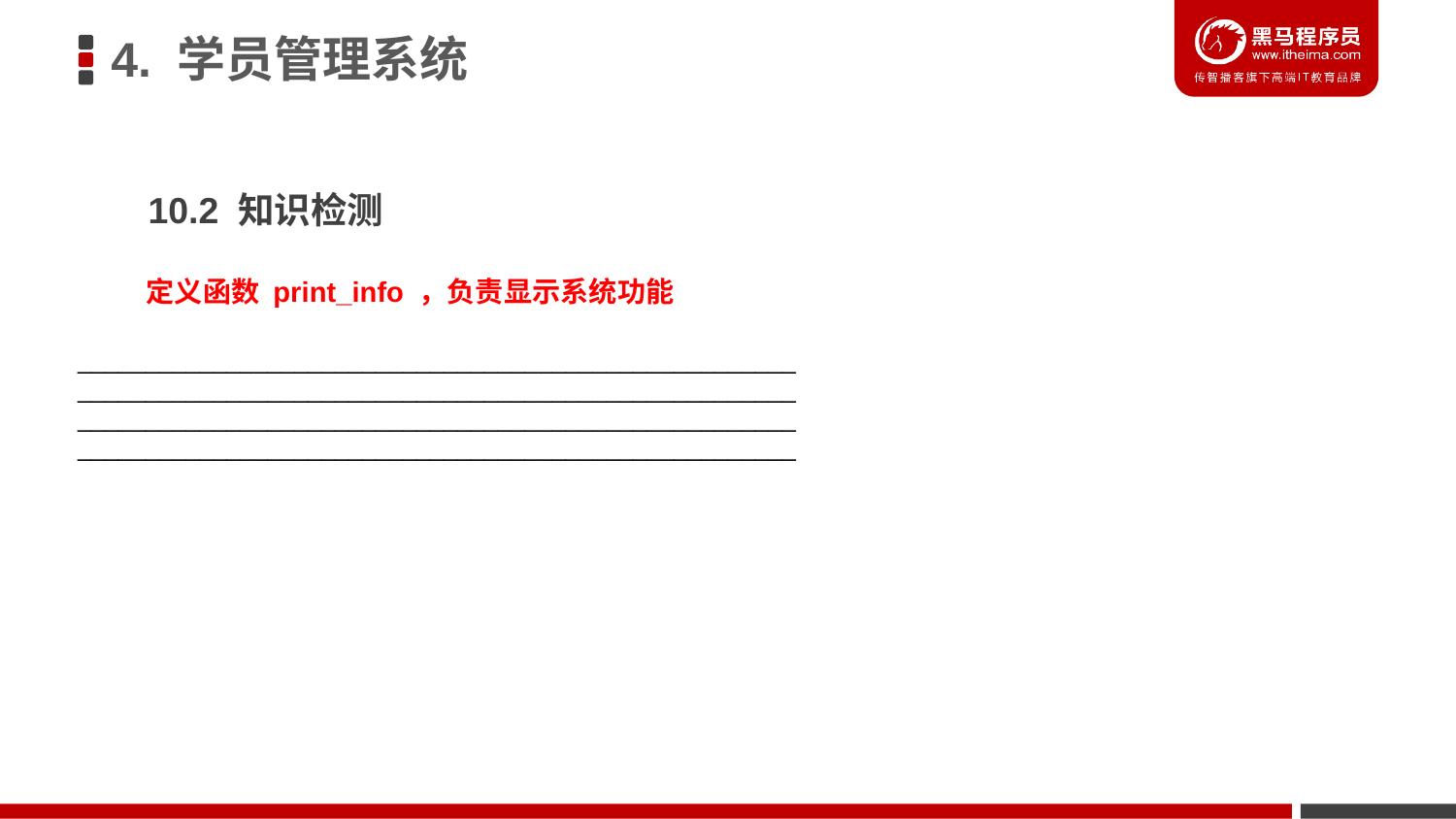

4. 学员管理系统
10.2 知识检测
定义函数 print_info ，负责显示系统功能
_____________________________________________________
_____________________________________________________
_____________________________________________________
_____________________________________________________